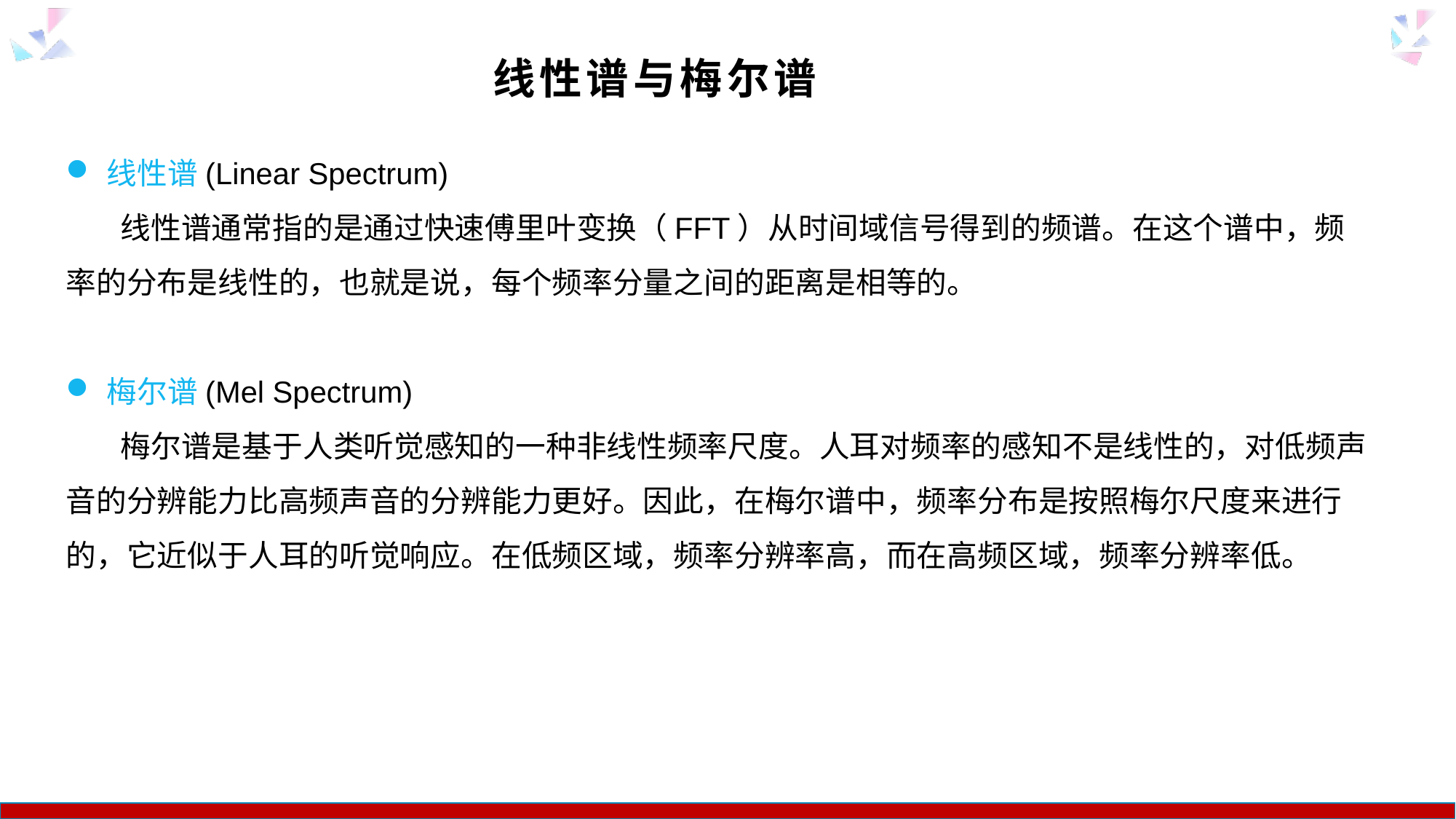

线性谱与梅尔谱
线性谱(Linear Spectrum)
线性谱通常指的是通过快速傅里叶变换（FFT）从时间域信号得到的频谱。在这个谱中，频率的分布是线性的，也就是说，每个频率分量之间的距离是相等的。

梅尔谱(Mel Spectrum)
梅尔谱是基于人类听觉感知的一种非线性频率尺度。人耳对频率的感知不是线性的，对低频声音的分辨能力比高频声音的分辨能力更好。因此，在梅尔谱中，频率分布是按照梅尔尺度来进行的，它近似于人耳的听觉响应。在低频区域，频率分辨率高，而在高频区域，频率分辨率低。